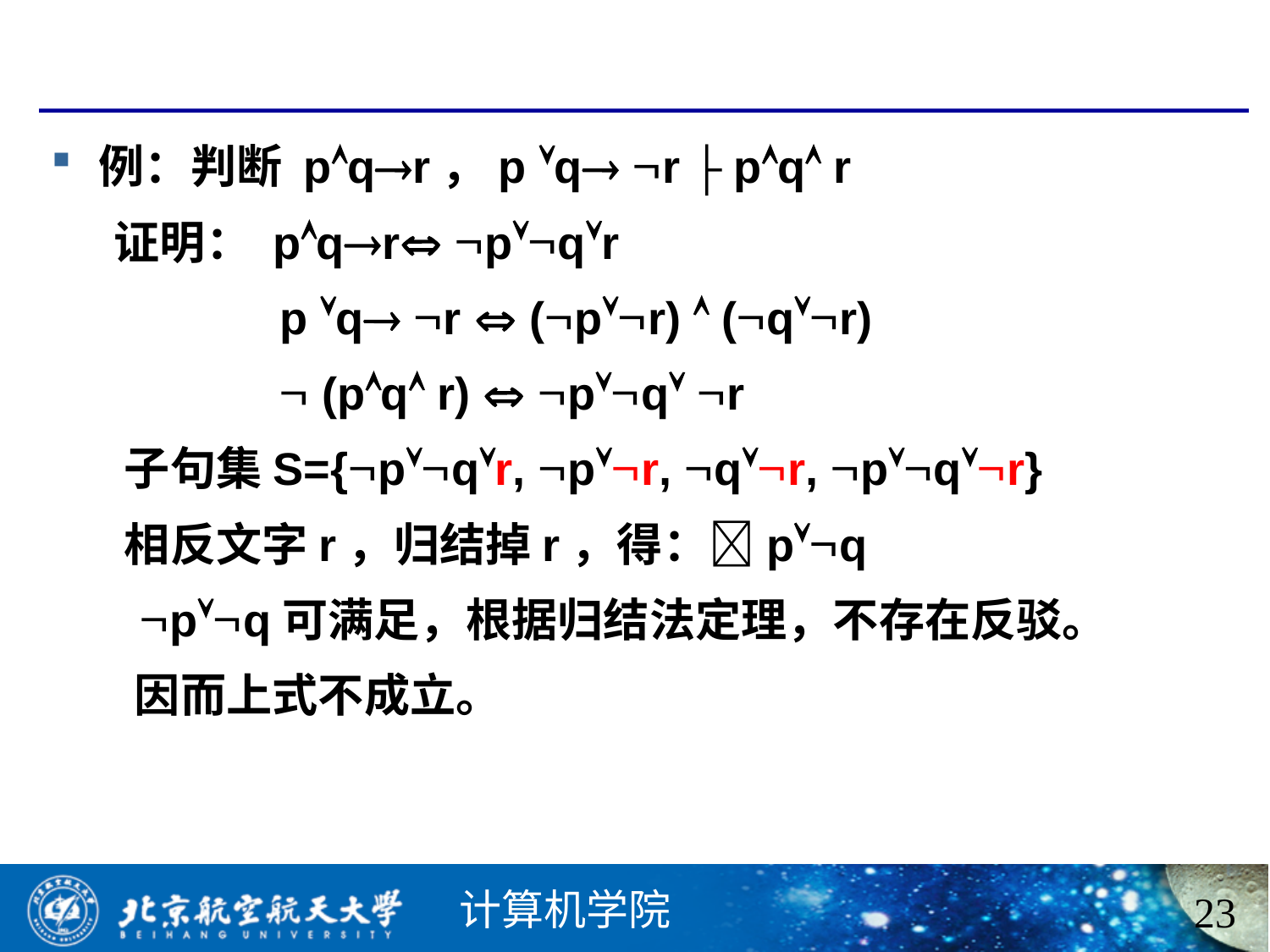

#
例：判断 p∧q→r，p ∨q→ ¬r ├ p∧q∧ r
     证明： p∧q→r⇔ ¬p∨¬q∨r
                  p ∨q→ ¬r ⇔ (¬p∨¬r) ∧ (¬q∨¬r)
                  ¬ (p∧q∧ r) ⇔ ¬p∨¬q∨ ¬r
      子句集S={¬p∨¬q∨r, ¬p∨¬r, ¬q∨¬r, ¬p∨¬q∨¬r}
      相反文字r，归结掉r，得：¬p∨¬q
       ¬p∨¬q可满足，根据归结法定理，不存在反驳。
       因而上式不成立。